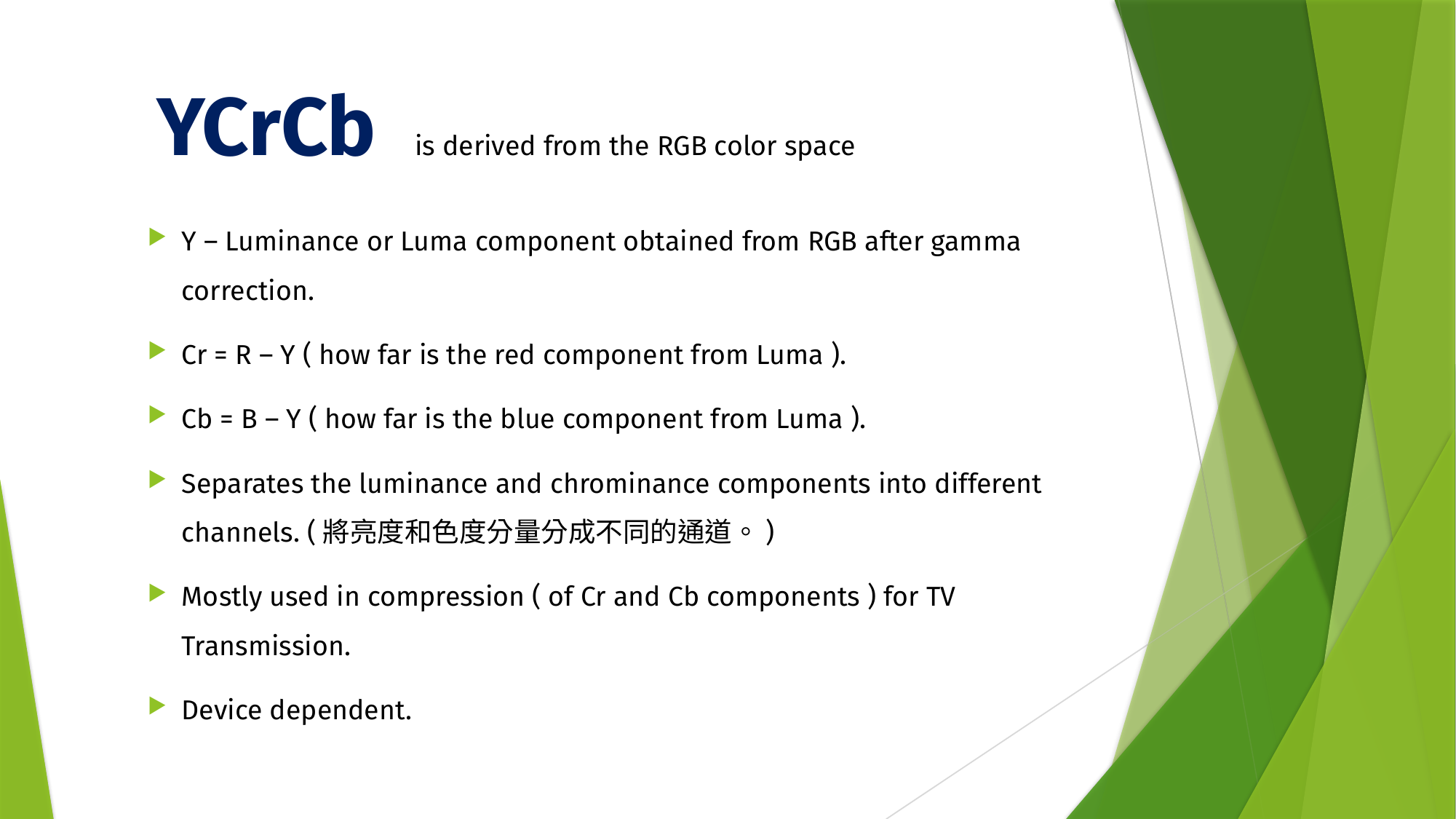

YCrCb  is derived from the RGB color space
Y – Luminance or Luma component obtained from RGB after gamma correction.
Cr = R – Y ( how far is the red component from Luma ).
Cb = B – Y ( how far is the blue component from Luma ).
Separates the luminance and chrominance components into different channels. (將亮度和色度分量分成不同的通道。)
Mostly used in compression ( of Cr and Cb components ) for TV Transmission.
Device dependent.